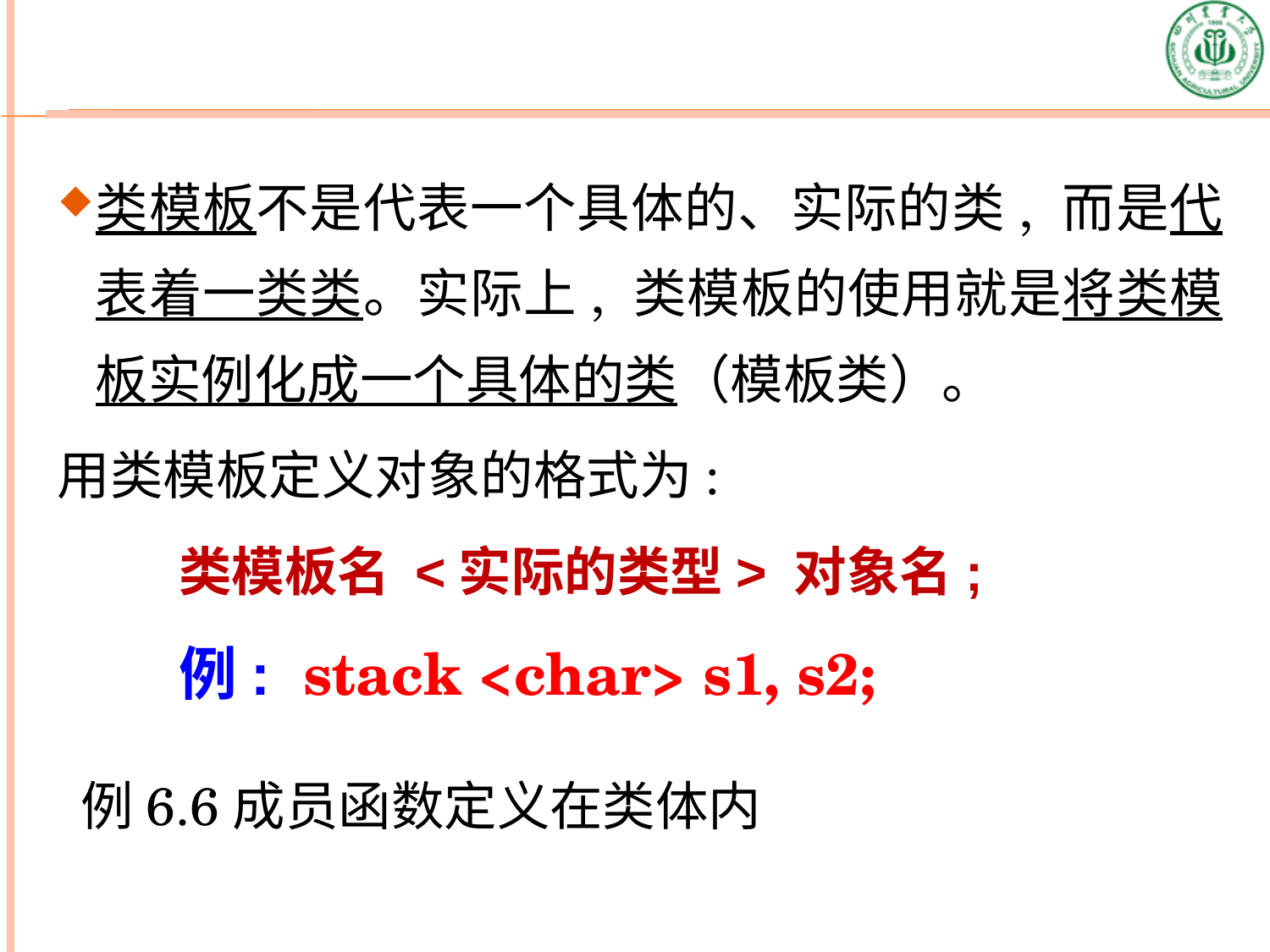

类模板不是代表一个具体的、实际的类, 而是代表着一类类。实际上, 类模板的使用就是将类模板实例化成一个具体的类（模板类）。
用类模板定义对象的格式为:
         类模板名 <实际的类型> 对象名;
         例:  stack <char> s1, s2;
例6.6成员函数定义在类体内